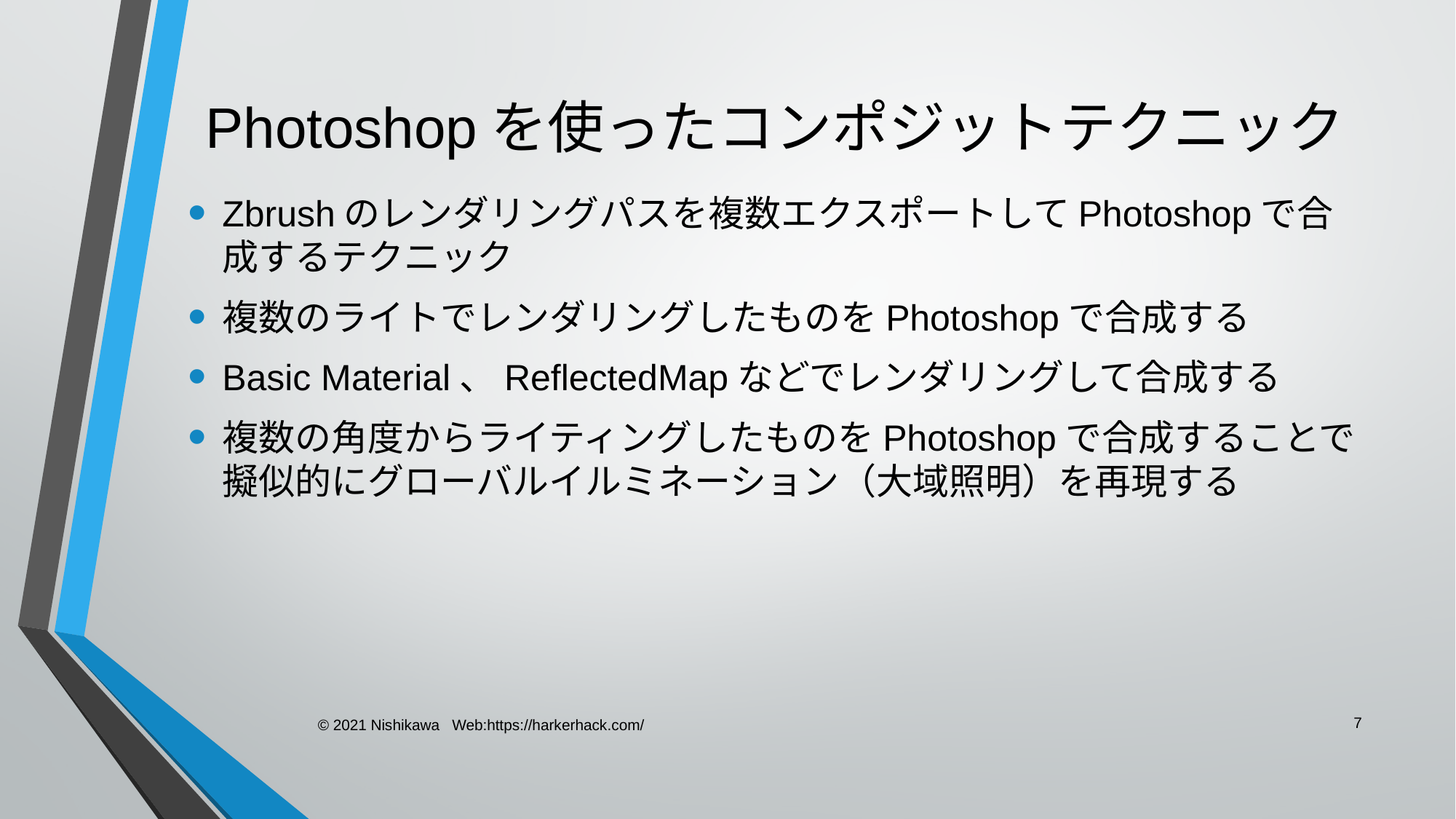

# Photoshopを使ったコンポジットテクニック
Zbrushのレンダリングパスを複数エクスポートしてPhotoshopで合成するテクニック
複数のライトでレンダリングしたものをPhotoshopで合成する
Basic Material、ReflectedMapなどでレンダリングして合成する
複数の角度からライティングしたものをPhotoshopで合成することで擬似的にグローバルイルミネーション（大域照明）を再現する
7
© 2021 Nishikawa   Web:https://harkerhack.com/